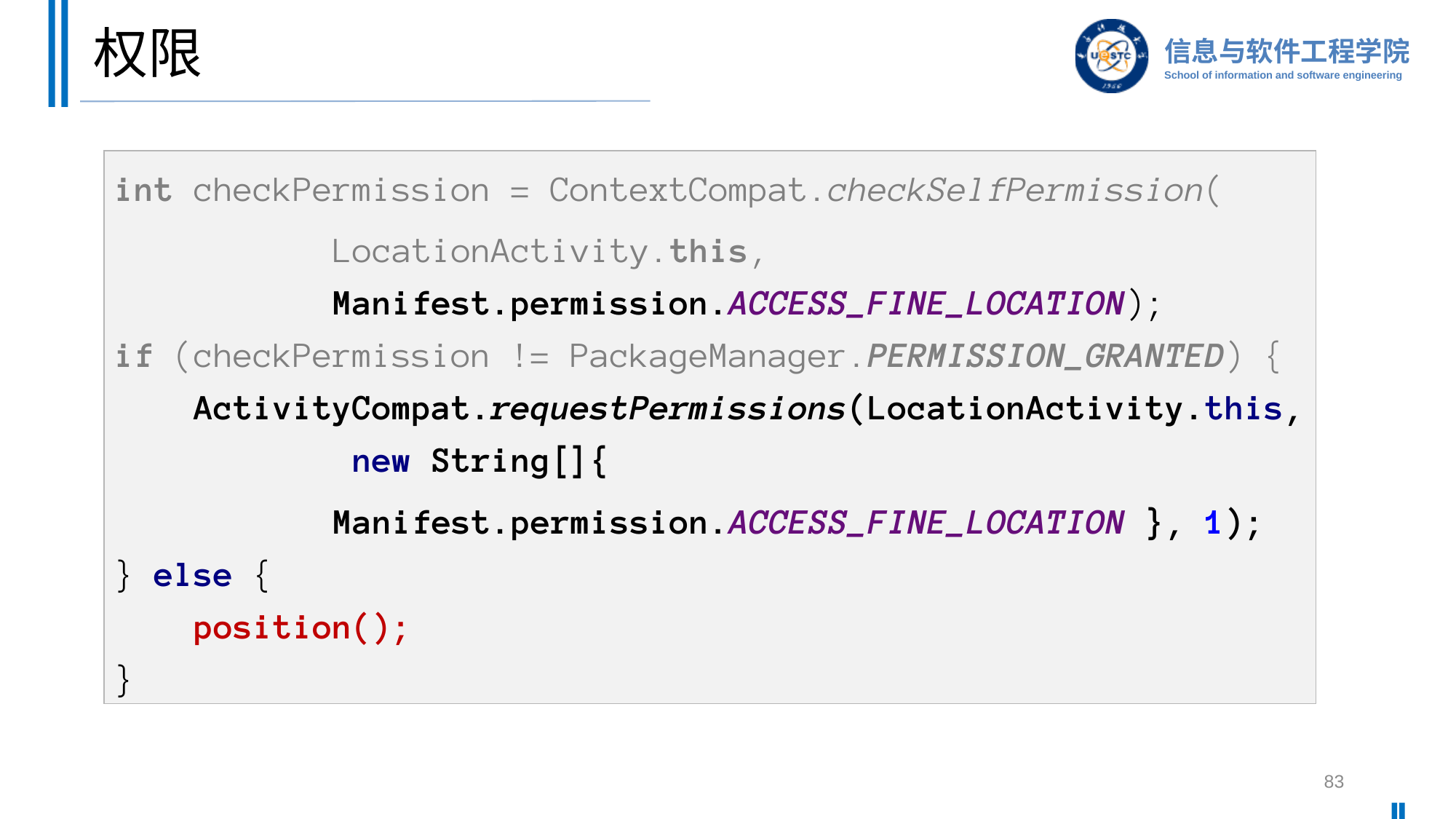

# 权限
int checkPermission = ContextCompat.checkSelfPermission(
		LocationActivity.this,
           Manifest.permission.ACCESS_FINE_LOCATION);
if (checkPermission != PackageManager.PERMISSION_GRANTED) {
    ActivityCompat.requestPermissions(LocationActivity.this,
            new String[]{
		Manifest.permission.ACCESS_FINE_LOCATION }, 1);
} else {
    position();
}
83